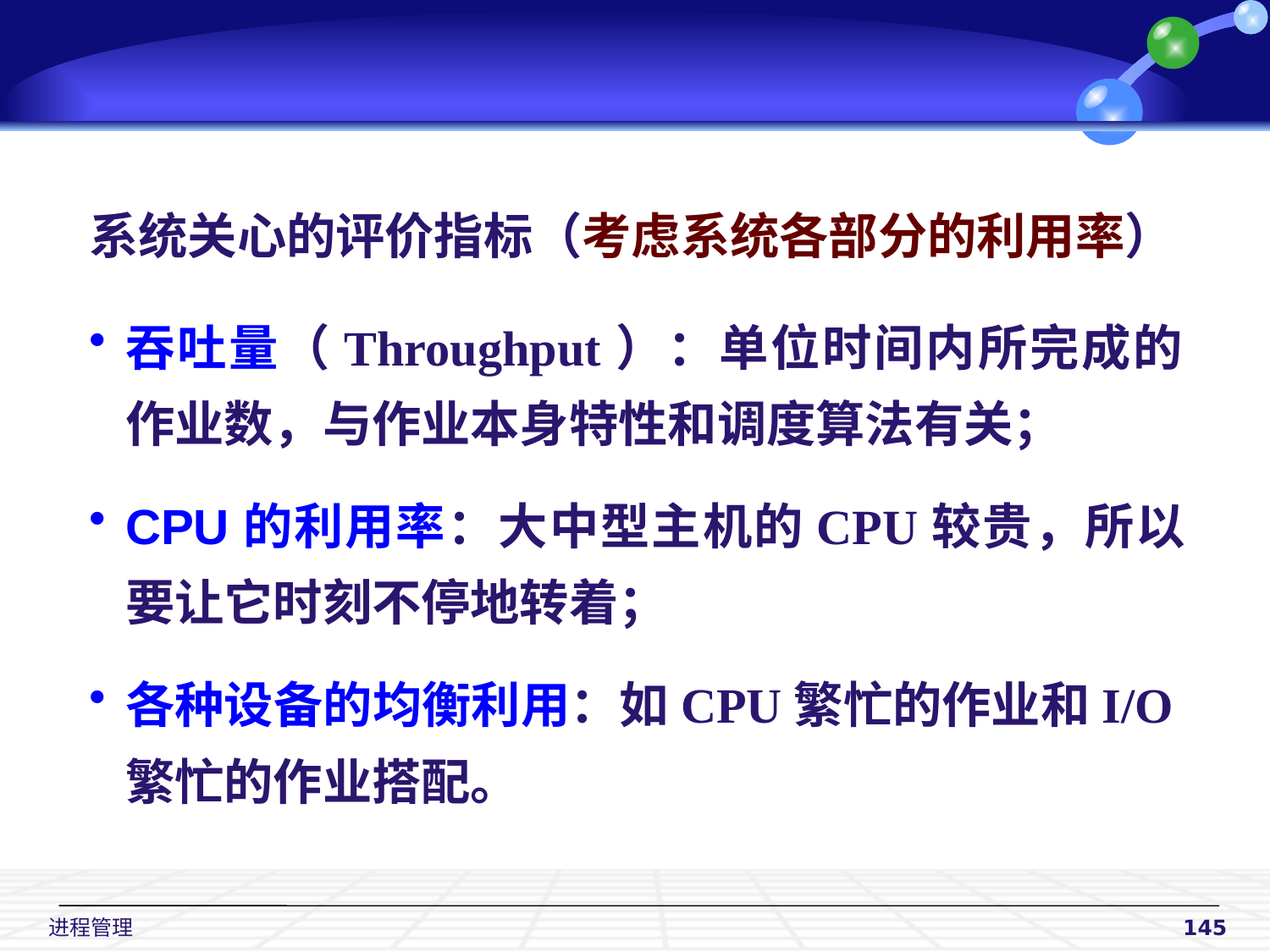

系统关心的评价指标（考虑系统各部分的利用率）
吞吐量（Throughput）：单位时间内所完成的
作业数，与作业本身特性和调度算法有关；
CPU的利用率：大中型主机的CPU较贵，所以要让它时刻不停地转着；
各种设备的均衡利用：如CPU繁忙的作业和I/O繁忙的作业搭配。
   进程管理
145